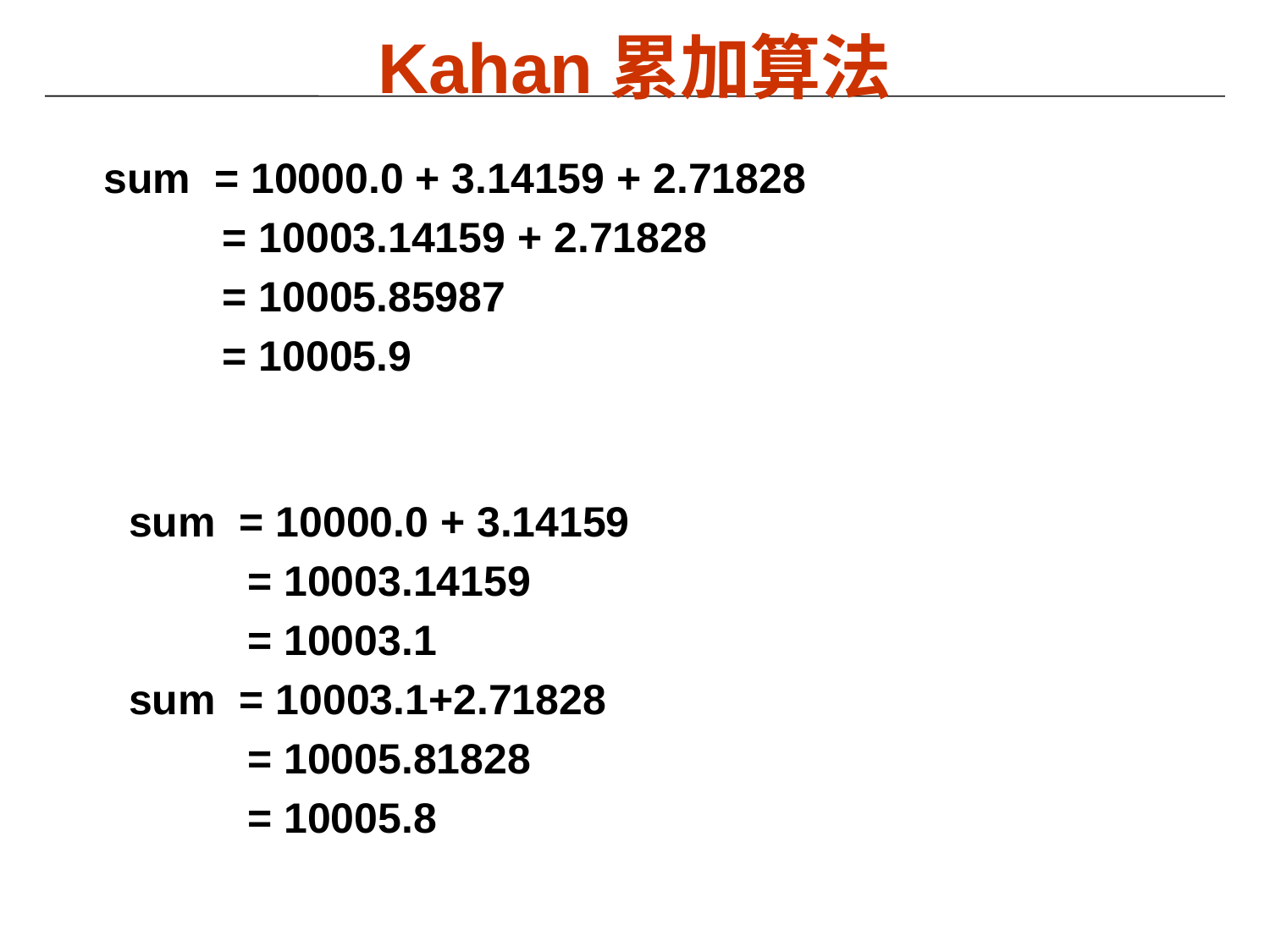

# Kahan累加算法
sum  = 10000.0 + 3.14159 + 2.71828
          = 10003.14159 + 2.71828
          = 10005.85987
          = 10005.9
sum  = 10000.0 + 3.14159
          = 10003.14159
          = 10003.1
sum  = 10003.1+2.71828
          = 10005.81828
          = 10005.8